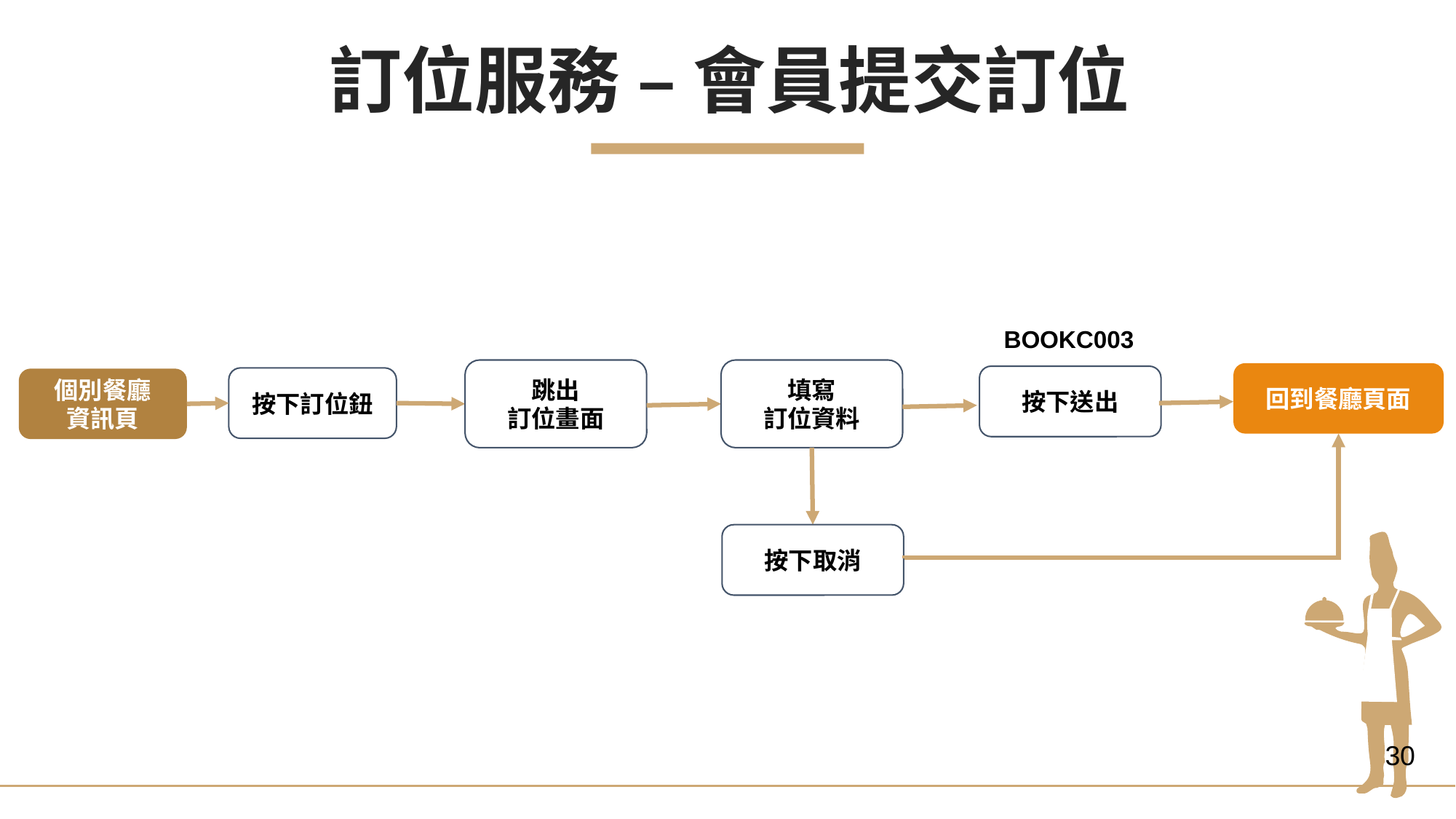

訂位服務 – 會員提交訂位
BOOKC003

跳出
訂位畫面
填寫
訂位資料
回到餐廳頁面
按下送出
按下訂位鈕
個別餐廳
資訊頁
按下取消
30